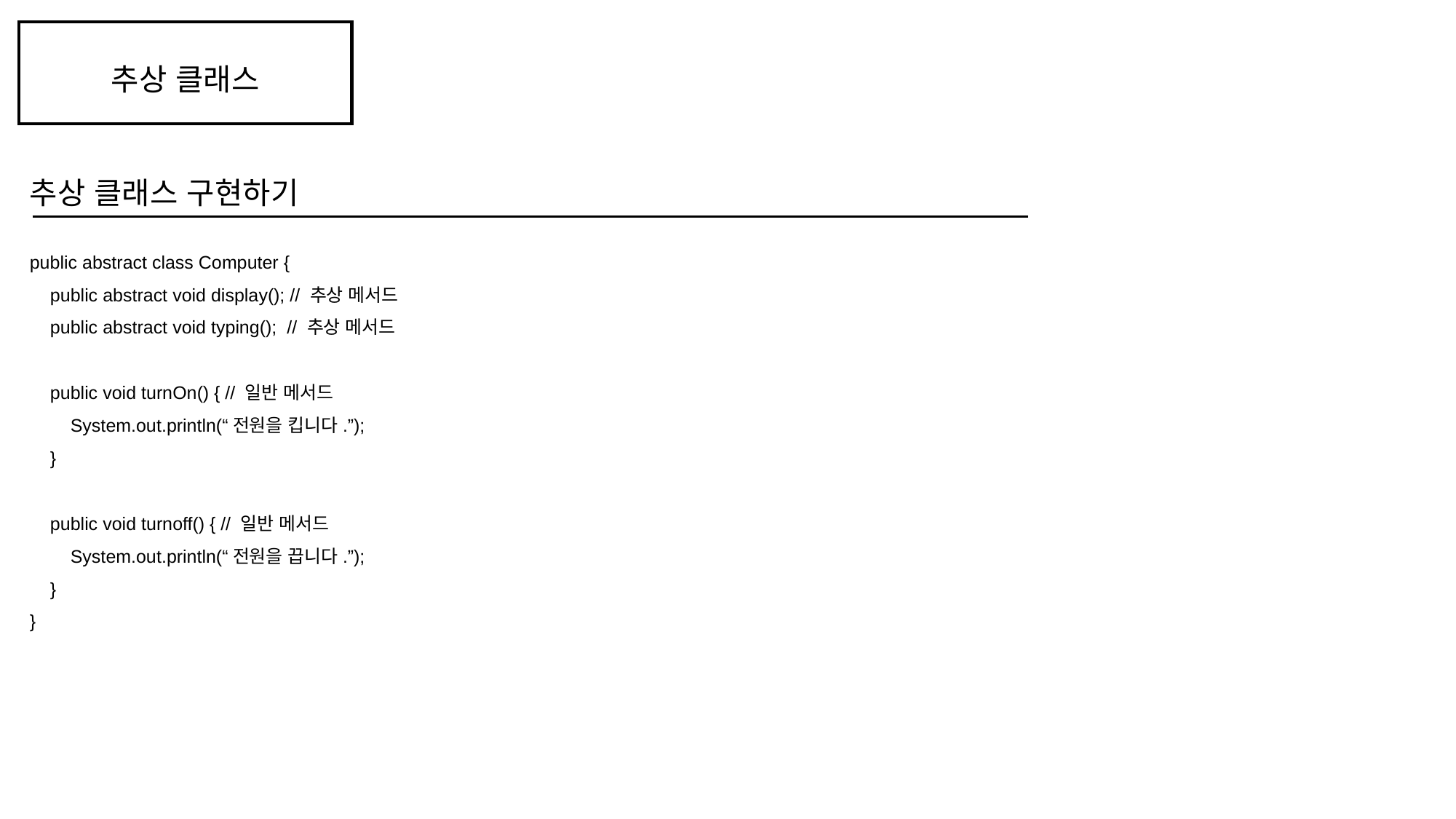

추상 클래스
추상 클래스 구현하기
public abstract class Computer {
    public abstract void display(); // 추상 메서드
    public abstract void typing();  // 추상 메서드

    public void turnOn() { // 일반 메서드
        System.out.println(“전원을 킵니다.”);
    }

    public void turnoff() { // 일반 메서드
        System.out.println(“전원을 끕니다.”);
    }
}